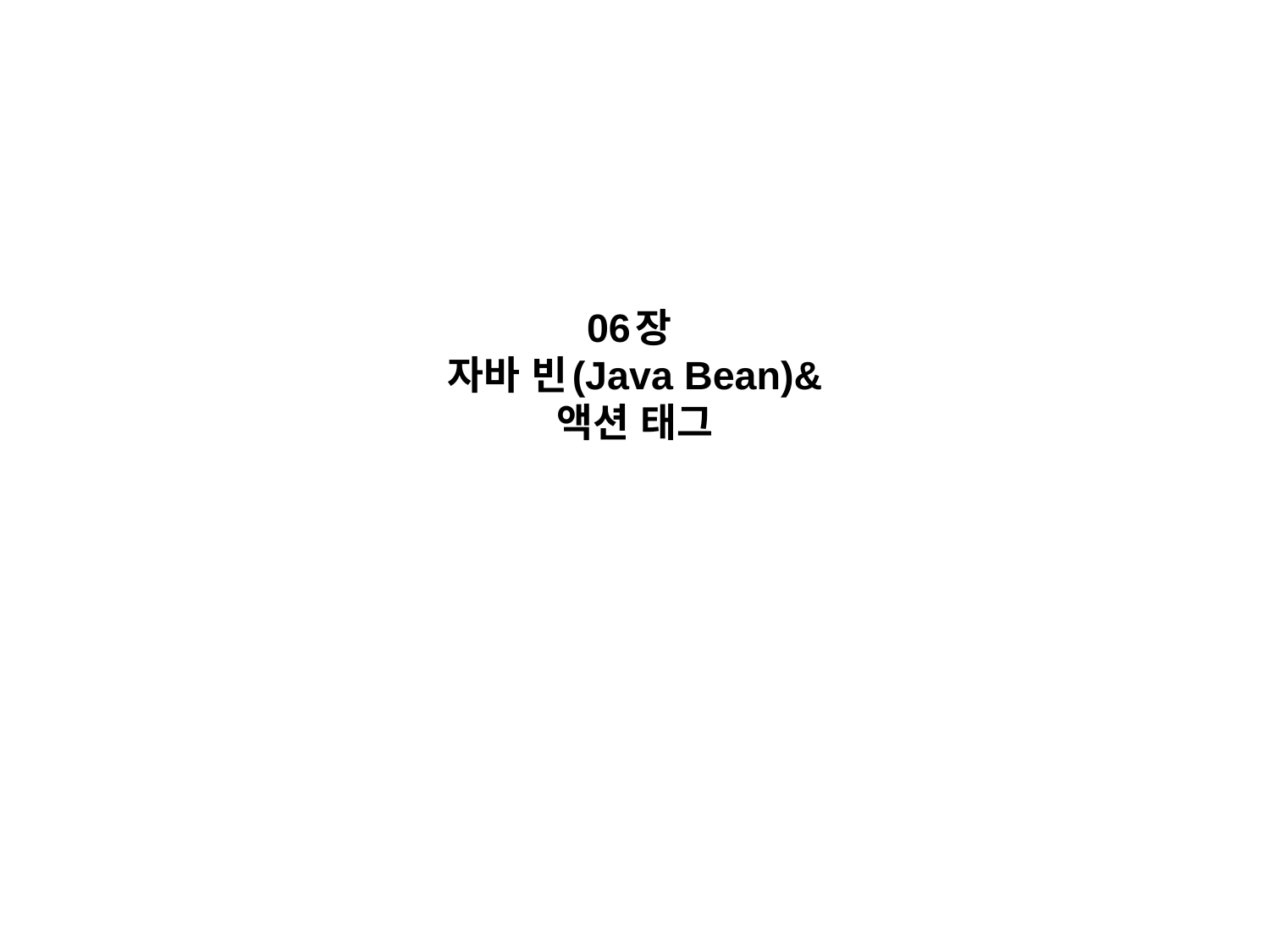

# 06장 자바 빈(Java Bean)& 액션 태그